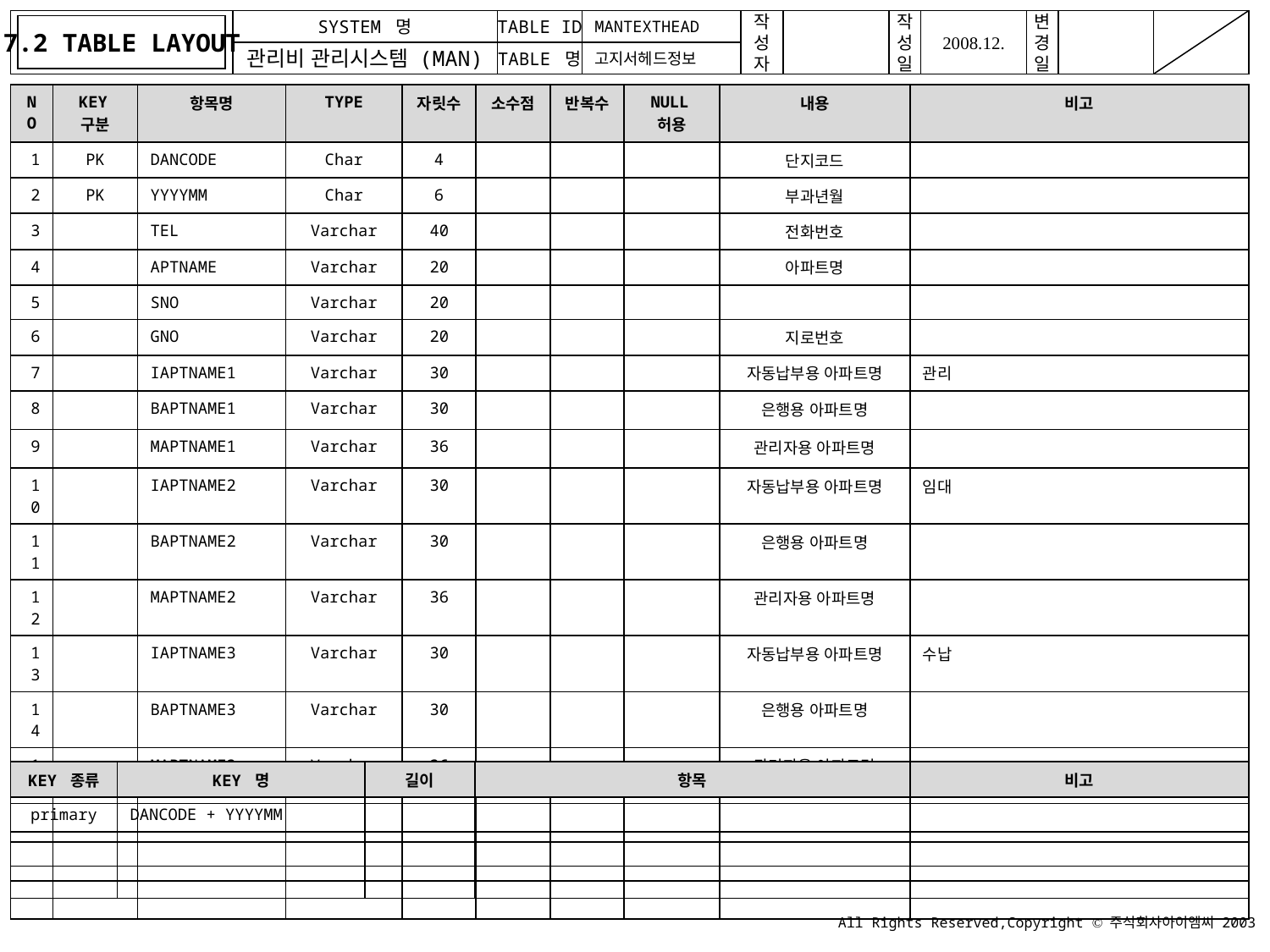

7.2 TABLE LAYOUT
MANTEXTHEAD
고지서헤드정보
| NO | KEY구분 | 항목명 | TYPE | 자릿수 | 소수점 | 반복수 | NULL허용 | 내용 | 비고 |
| --- | --- | --- | --- | --- | --- | --- | --- | --- | --- |
| 1 | PK | DANCODE | Char | 4 |  |  |  | 단지코드 |  |
| 2 | PK | YYYYMM | Char | 6 |  |  |  | 부과년월 |  |
| 3 |  | TEL | Varchar | 40 |  |  |  | 전화번호 |  |
| 4 |  | APTNAME | Varchar | 20 |  |  |  | 아파트명 |  |
| 5 |  | SNO | Varchar | 20 |  |  |  |  |  |
| 6 |  | GNO | Varchar | 20 |  |  |  | 지로번호 |  |
| 7 |  | IAPTNAME1 | Varchar | 30 |  |  |  | 자동납부용 아파트명 | 관리 |
| 8 |  | BAPTNAME1 | Varchar | 30 |  |  |  | 은행용 아파트명 |  |
| 9 |  | MAPTNAME1 | Varchar | 36 |  |  |  | 관리자용 아파트명 |  |
| 10 |  | IAPTNAME2 | Varchar | 30 |  |  |  | 자동납부용 아파트명 | 임대 |
| 11 |  | BAPTNAME2 | Varchar | 30 |  |  |  | 은행용 아파트명 |  |
| 12 |  | MAPTNAME2 | Varchar | 36 |  |  |  | 관리자용 아파트명 |  |
| 13 |  | IAPTNAME3 | Varchar | 30 |  |  |  | 자동납부용 아파트명 | 수납 |
| 14 |  | BAPTNAME3 | Varchar | 30 |  |  |  | 은행용 아파트명 |  |
| 15 |  | MAPTNAME3 | Varchar | 36 |  |  |  | 관리자용 아파트명 |  |
|  |  |  |  |  |  |  |  |  |  |
|  |  |  |  |  |  |  |  |  |  |
|  |  |  |  |  |  |  |  |  |  |
| KEY 종류 | KEY 명 | 길이 | 항목 | 비고 |
| --- | --- | --- | --- | --- |
| primary | DANCODE + YYYYMM |  |  |  |
|  |  |  |  |  |
|  |  |  |  |  |